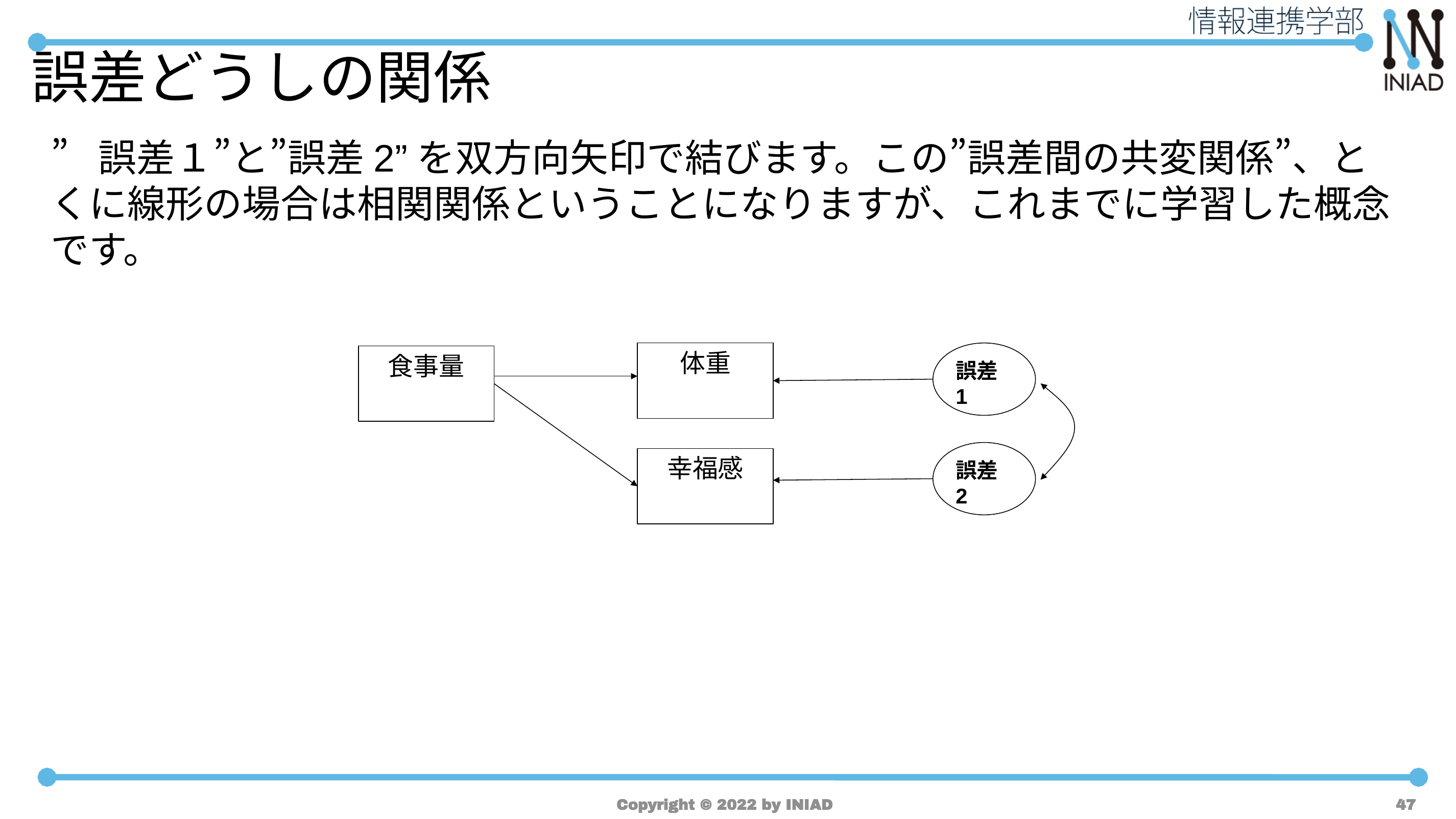

# 誤差どうしの関係
”誤差１”と”誤差2”を双方向矢印で結びます。この”誤差間の共変関係”、とくに線形の場合は相関関係ということになりますが、これまでに学習した概念
です。
体重
誤差1
食事量

誤差2
幸福感
Copyright © 2022 by INIAD
47